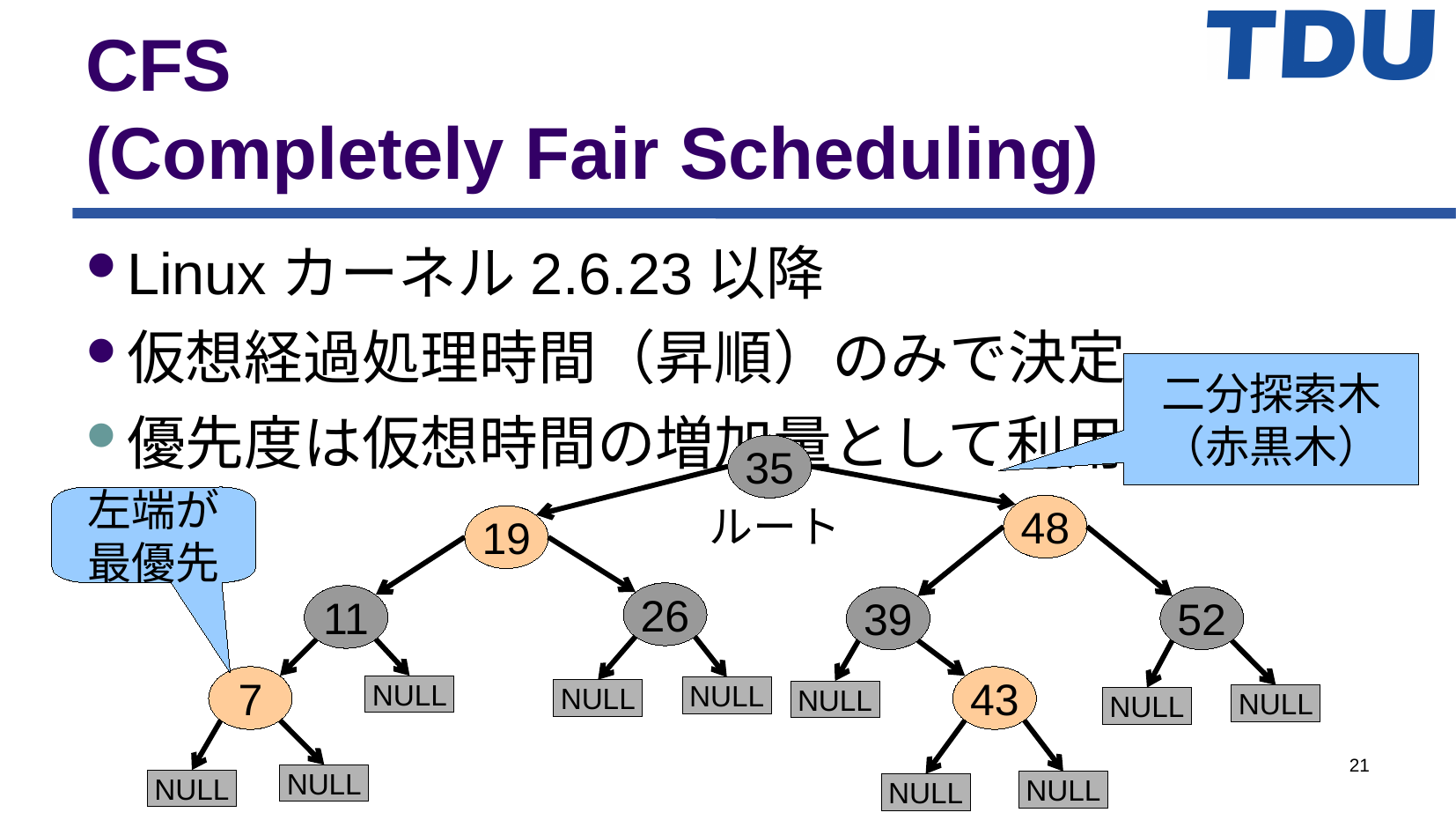

CFS
(Completely Fair Scheduling)
Linuxカーネル2.6.23以降
仮想経過処理時間（昇順）のみで決定
優先度は仮想時間の増加量として利用
二分探索木
（赤黒木）
35
左端が
最優先
ルート
48
19
26
11
52
39
7
43
NULL
NULL
NULL
NULL
NULL
NULL
21
NULL
NULL
NULL
NULL